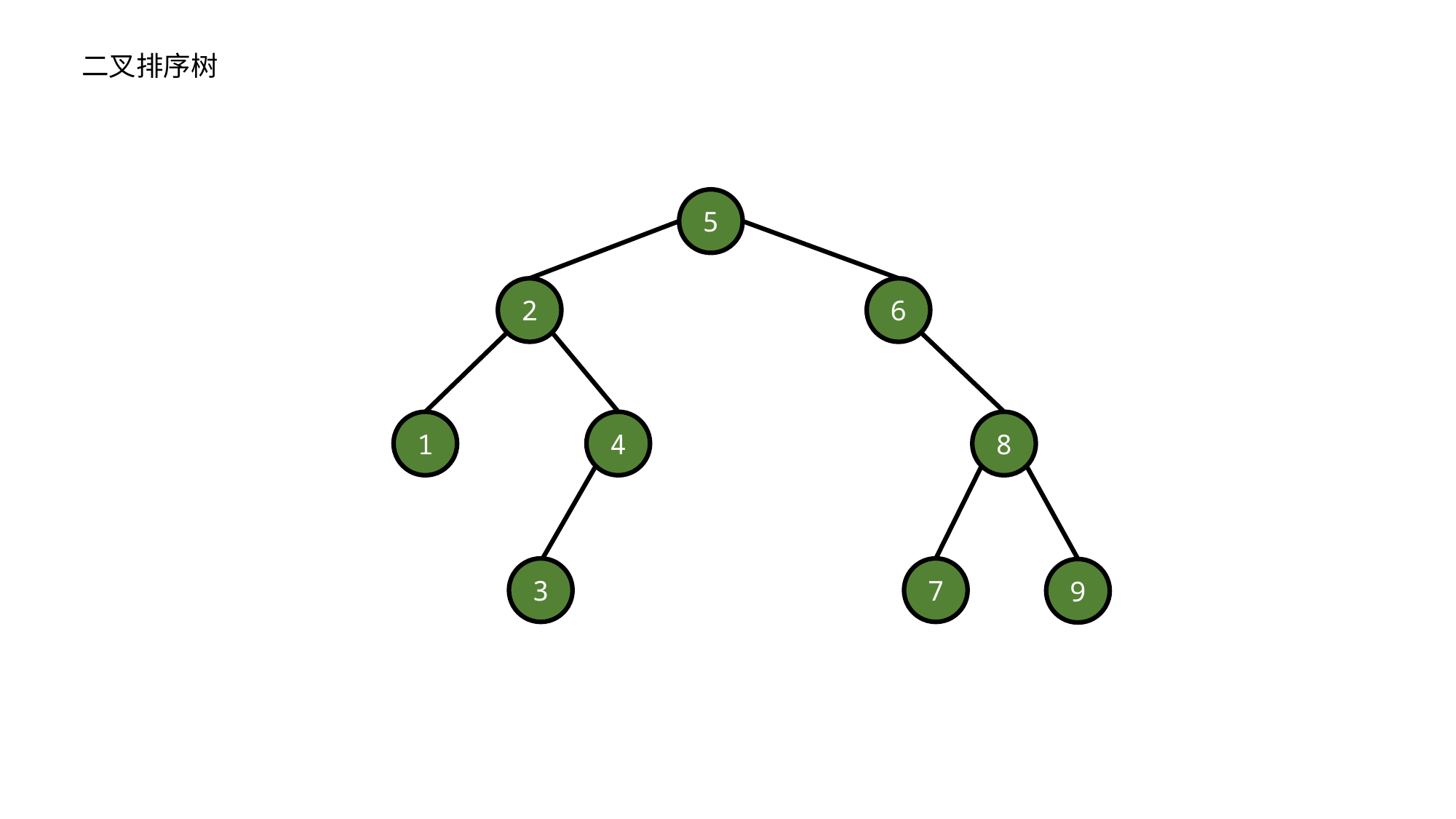

二叉排序树
5
2
6
1
4
8
3
7
9